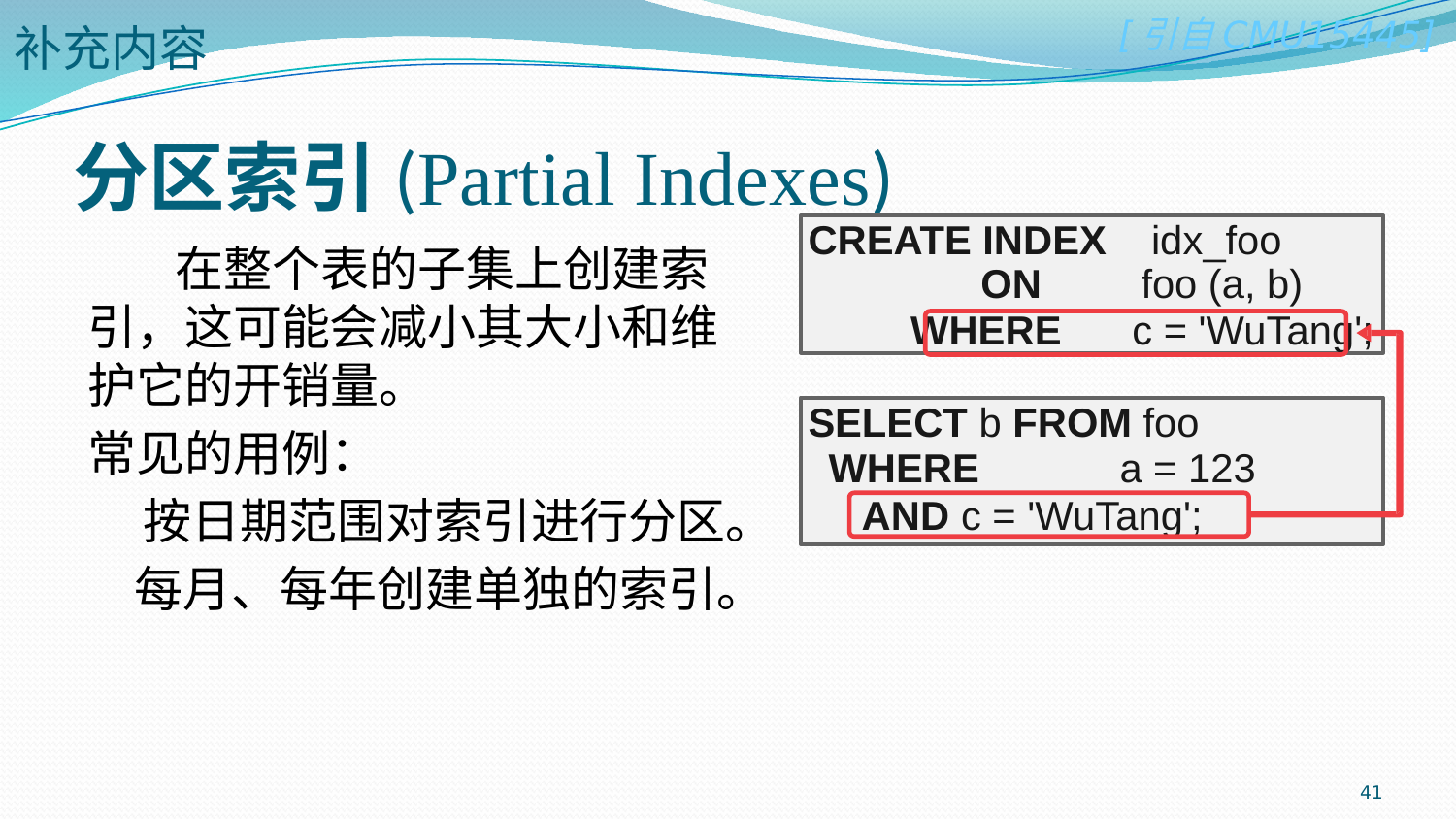

补充内容
# 分区索引(Partial Indexes)
CREATE INDEX    idx_foo
ON	foo (a, b)
WHERE	c = 'WuTang';
       在整个表的子集上创建索引，这可能会减小其大小和维护它的开销量。
常见的用例：
    按日期范围对索引进行分区。
每月、每年创建单独的索引。

SELECT b FROM foo
WHERE	a = 123
AND c = 'WuTang';
41